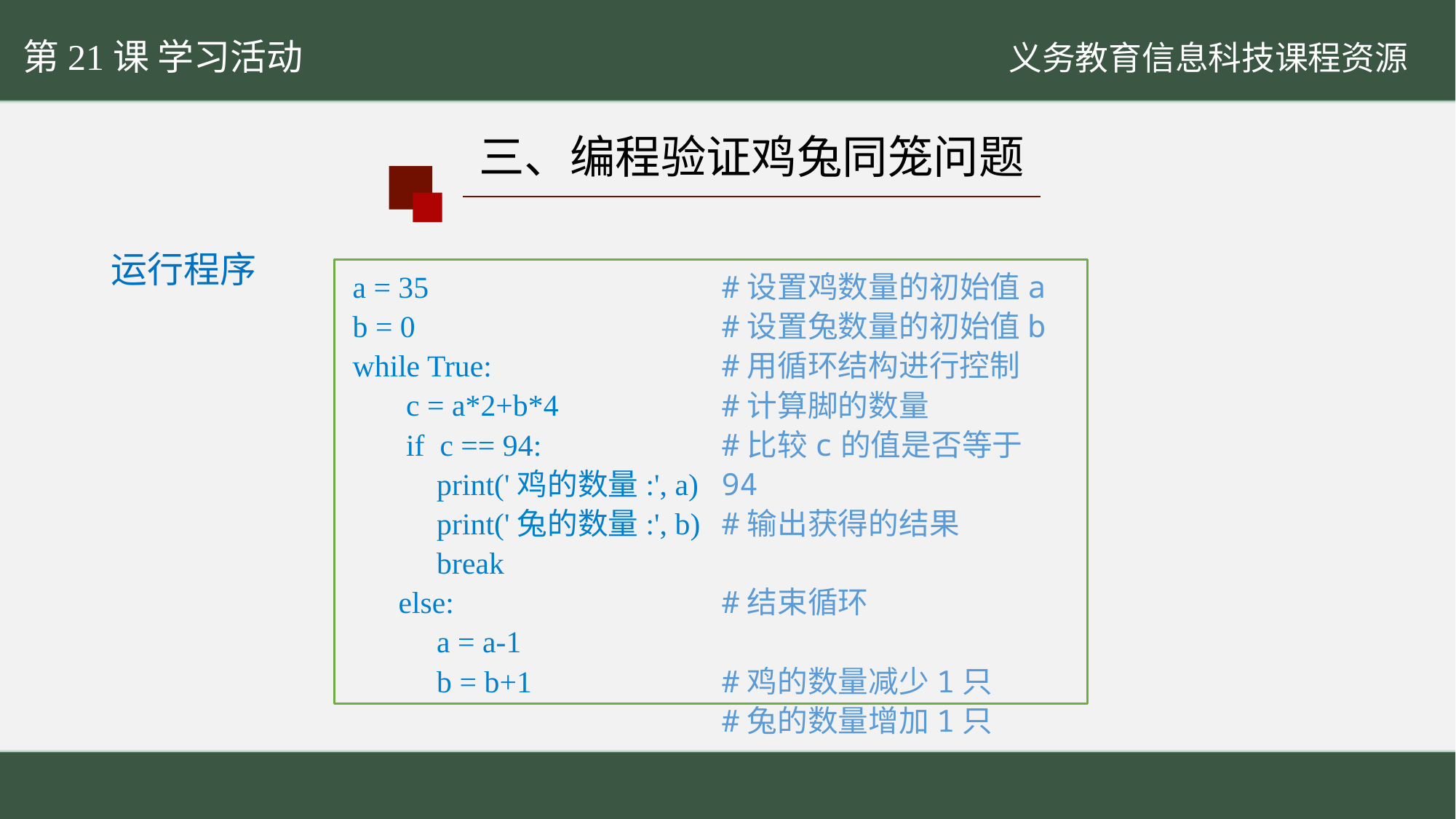

第21课 学习活动
三、编程验证鸡兔同笼问题

运行程序
 a = 35
 b = 0
 while True:
        c = a*2+b*4
        if  c == 94:
            print('鸡的数量:', a)
            print('兔的数量:', b)
            break
       else:
            a = a-1
            b = b+1
#设置鸡数量的初始值a
#设置兔数量的初始值b
#用循环结构进行控制
#计算脚的数量
#比较c的值是否等于94
#输出获得的结果

#结束循环

#鸡的数量减少1只
#兔的数量增加1只